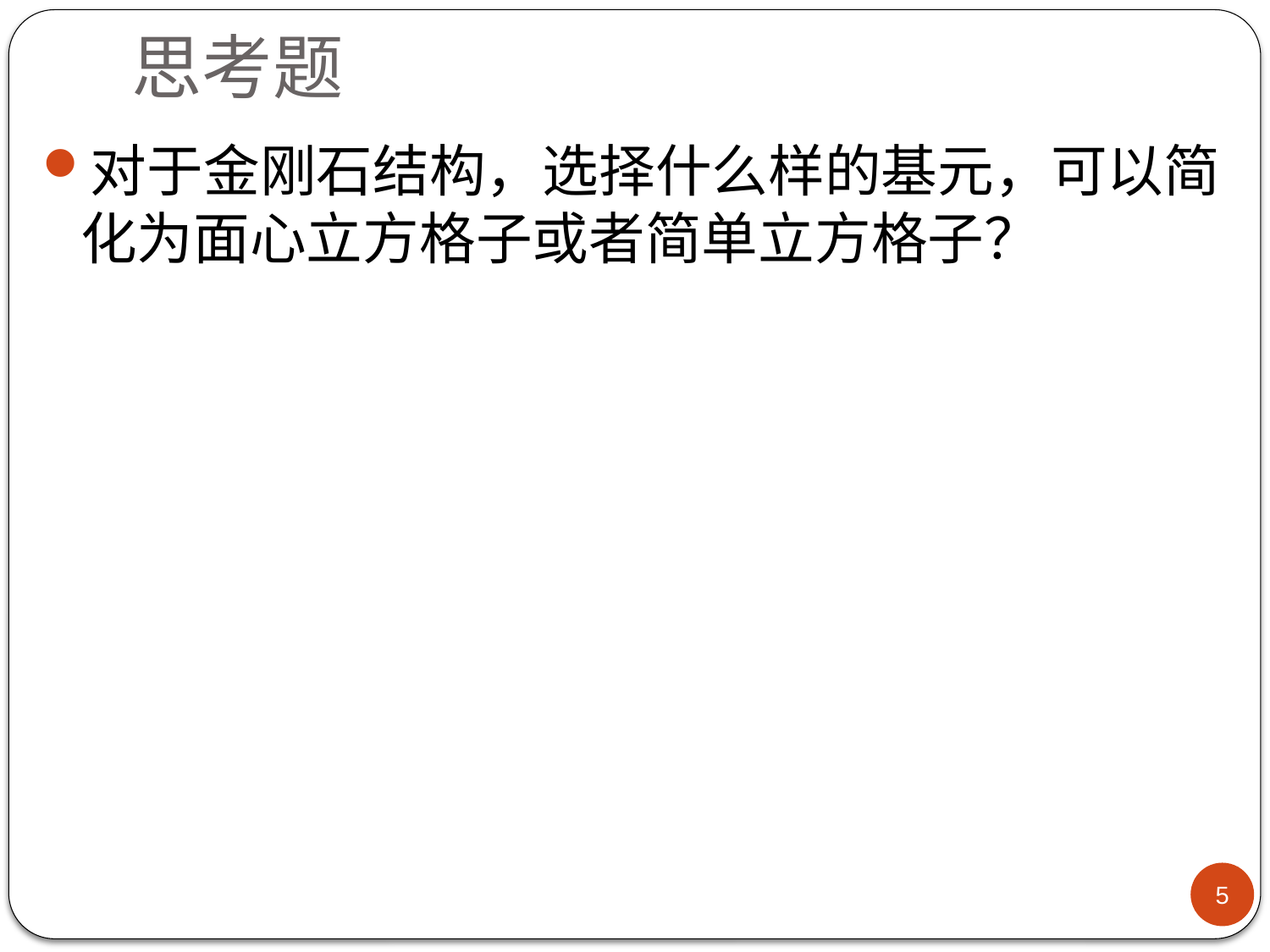

# 思考题
对于金刚石结构，选择什么样的基元，可以简化为面心立方格子或者简单立方格子？

5